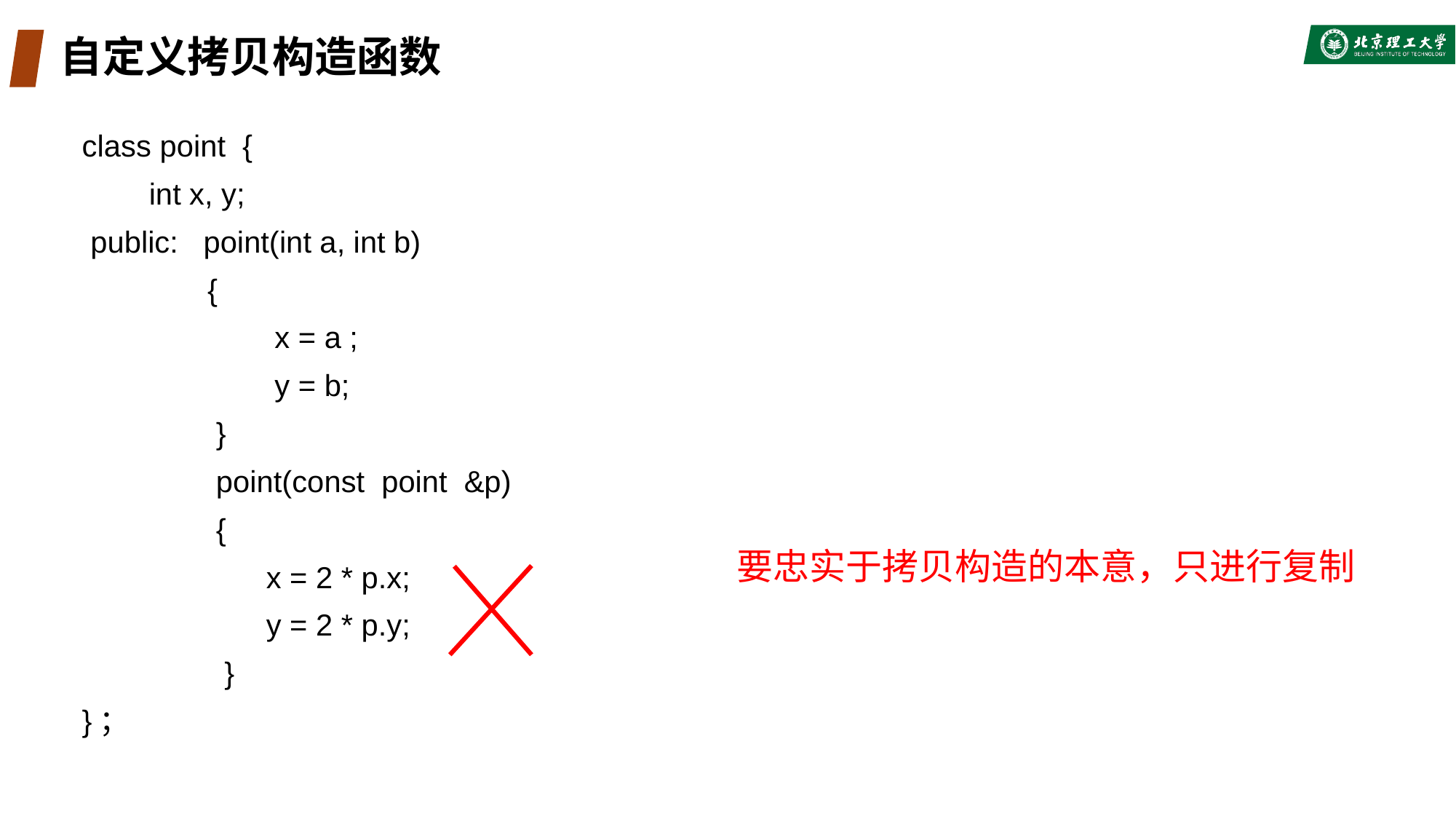

# 自定义拷贝构造函数
class point  {
        int x, y;
 public:   point(int a, int b)
               {
                       x = a ;
                       y = b;
                }
                point(const  point  &p)
                {
                      x = 2 * p.x;
                      y = 2 * p.y;
                 }
}；

要忠实于拷贝构造的本意，只进行复制